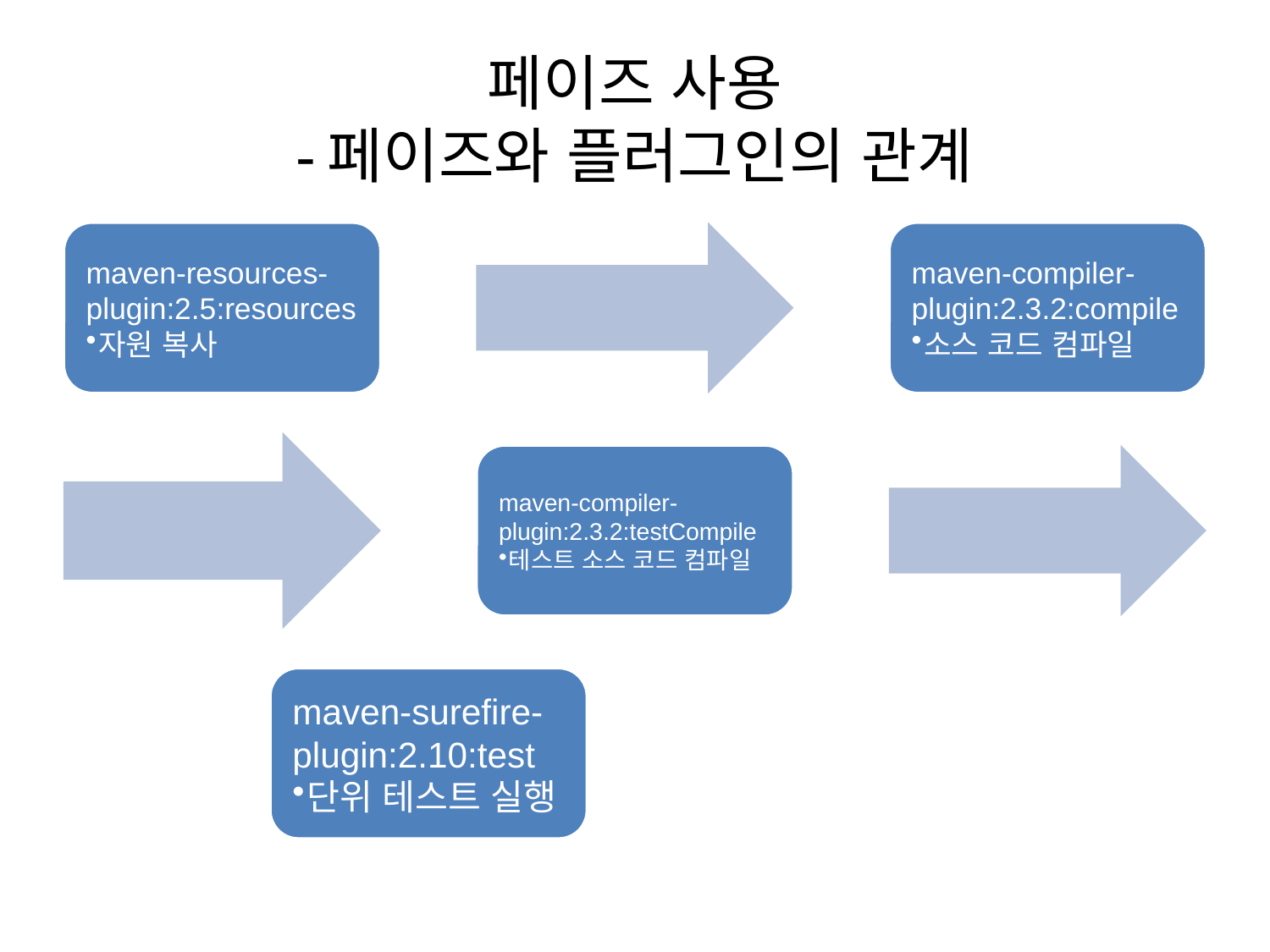

# 페이즈 사용 -페이즈와 플러그인의 관계
maven-resources-plugin:2.5:resources
자원 복사
maven-compiler-plugin:2.3.2:compile
소스 코드 컴파일
maven-compiler-plugin:2.3.2:testCompile
테스트 소스 코드 컴파일
maven-surefire-plugin:2.10:test
단위 테스트 실행